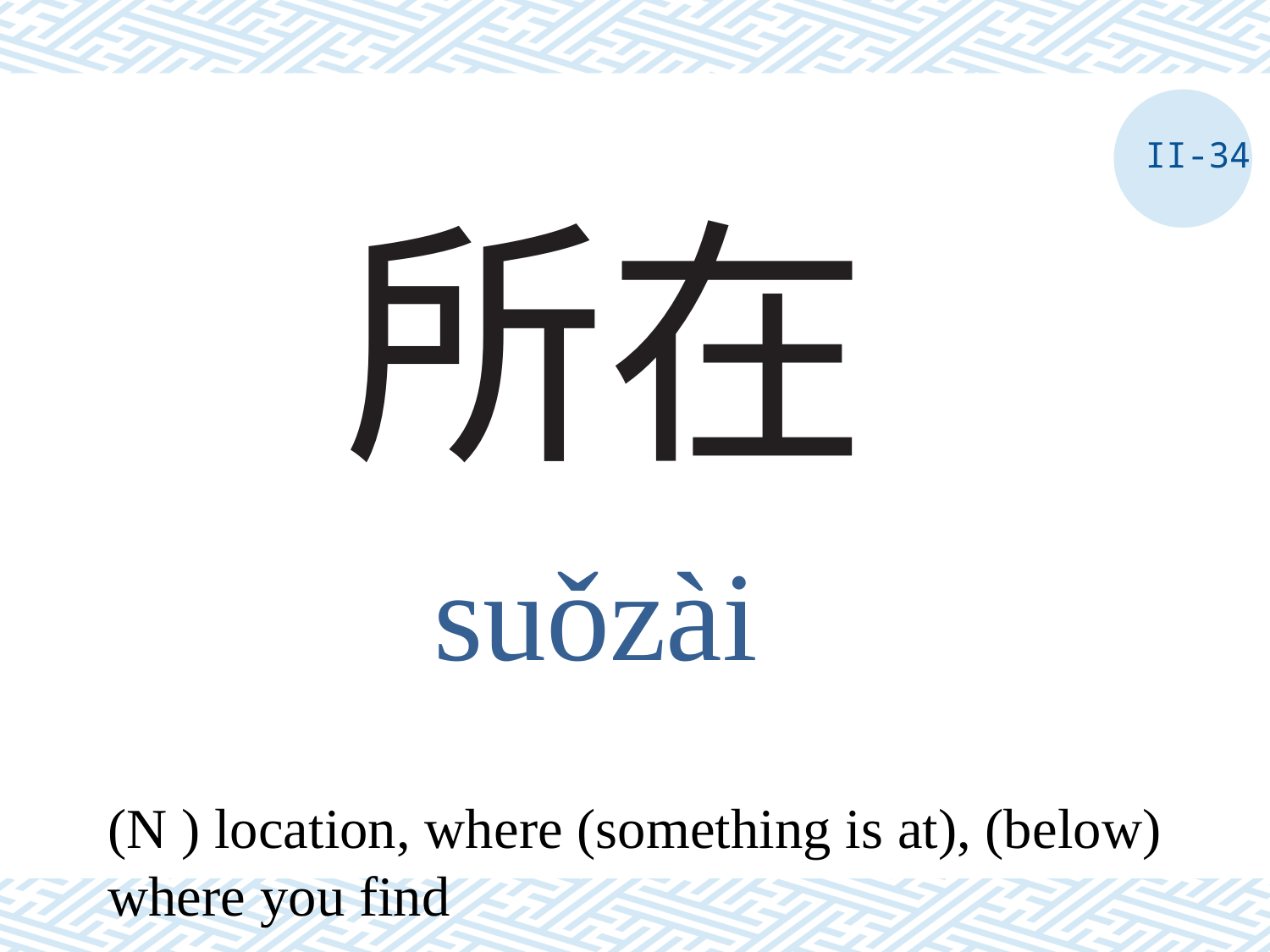

II-34

# 所在
suǒzài
(N ) location, where (something is at), (below) where you find